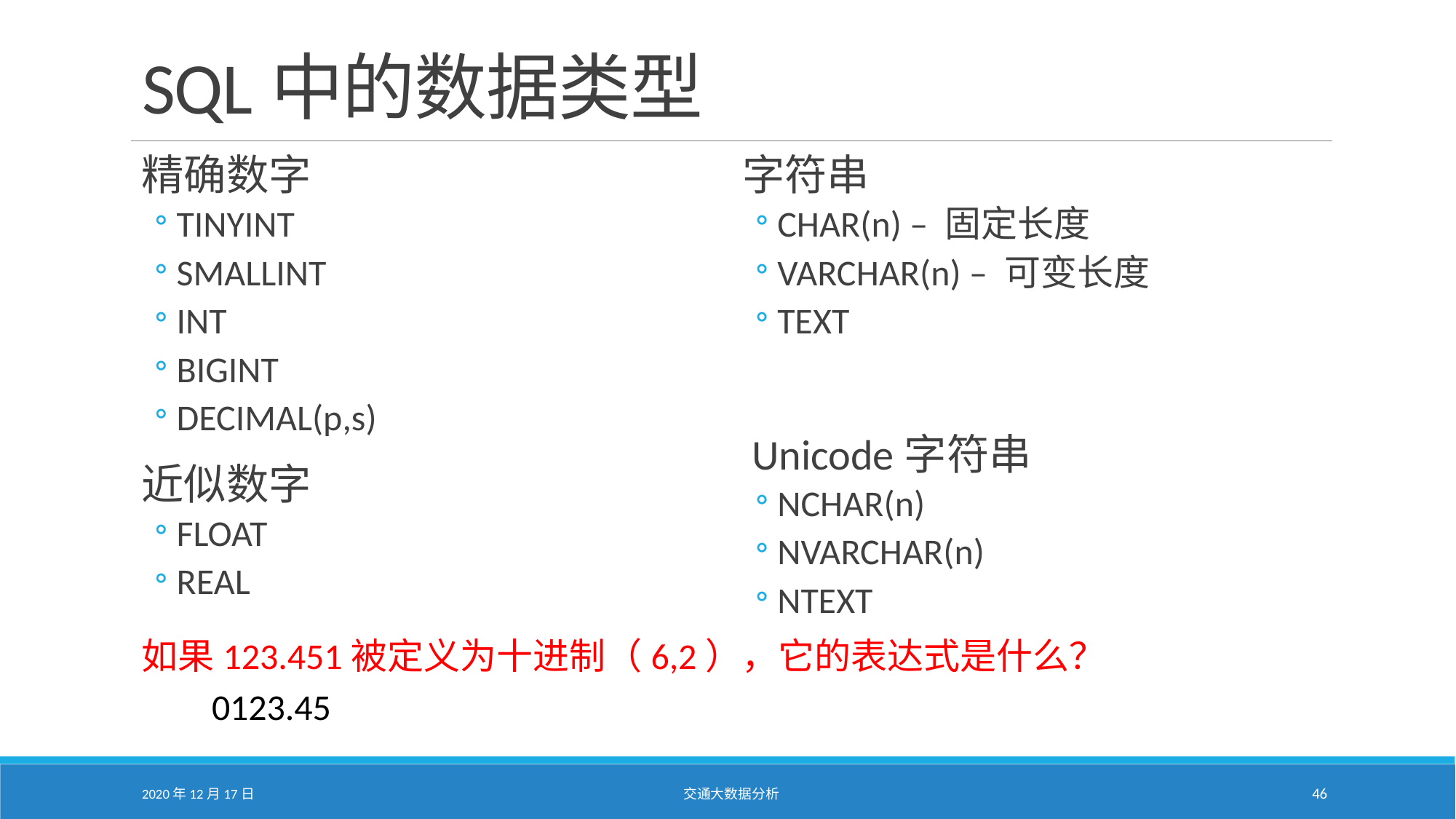

# SQL中的数据类型
精确数字
TINYINT
SMALLINT
INT
BIGINT
DECIMAL(p,s)
近似数字
FLOAT
REAL
字符串
CHAR(n) – 固定长度
VARCHAR(n) – 可变长度
TEXT

 Unicode字符串
NCHAR(n)
NVARCHAR(n)
NTEXT
如果123.451被定义为十进制（6,2），它的表达式是什么？
0123.45
2020年12月17日
交通大数据分析
46